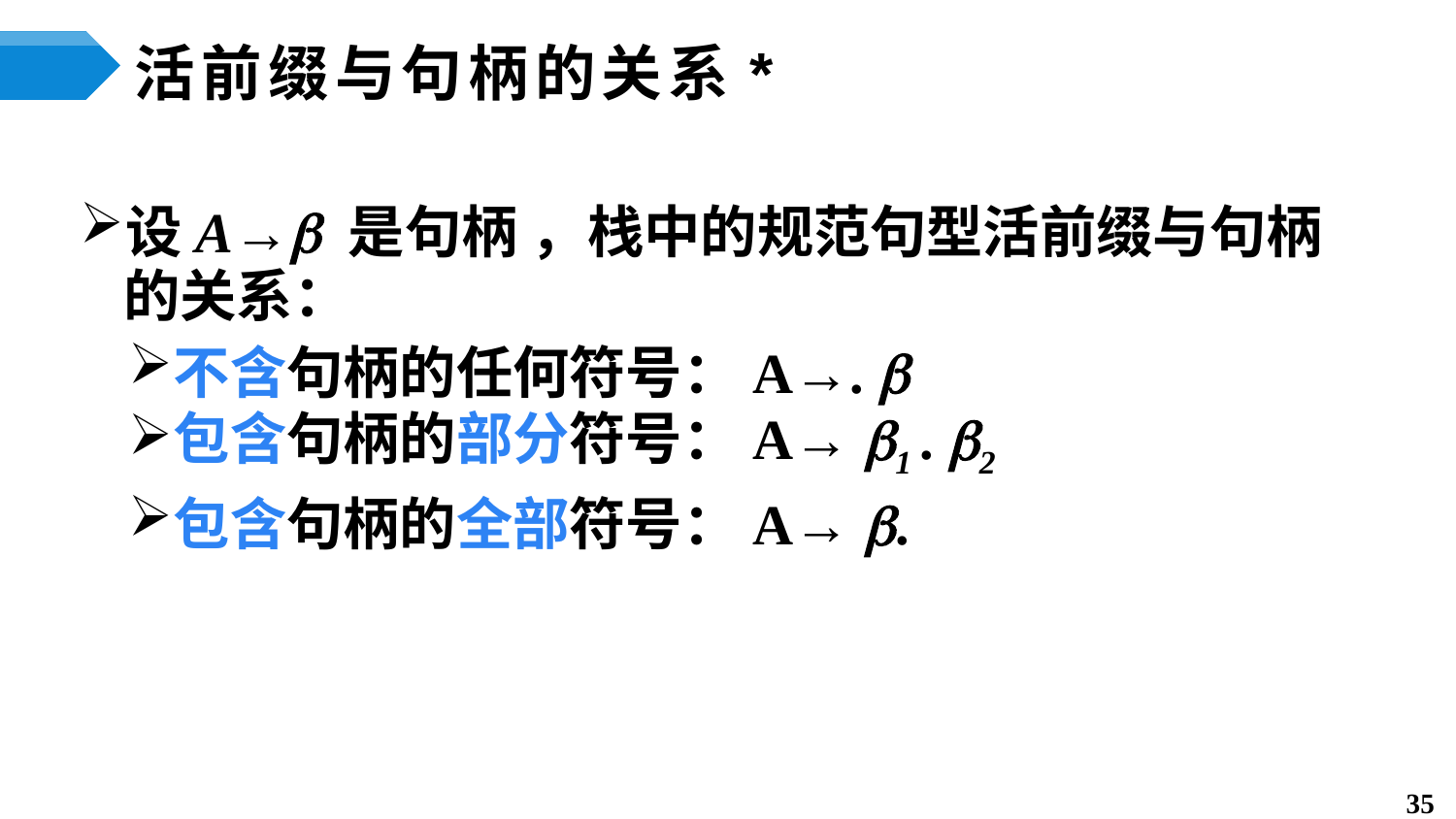

# 活前缀与句柄的关系*
设A→β 是句柄 ，栈中的规范句型活前缀与句柄的关系：
不含句柄的任何符号：A→. β
包含句柄的部分符号：A→ β1 . β2
包含句柄的全部符号：A→ β.